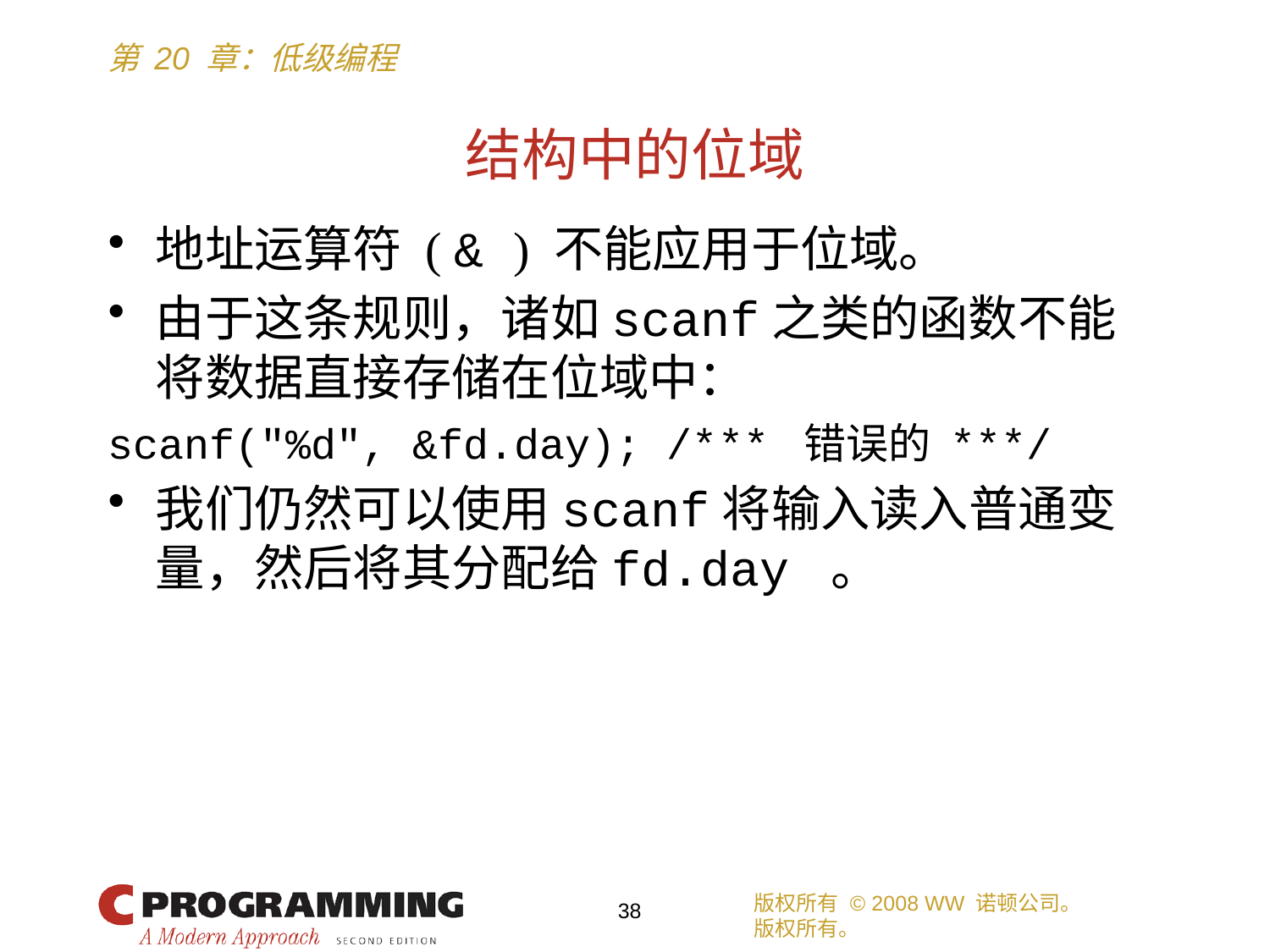

# 结构中的位域
地址运算符 ( & ) 不能应用于位域。
由于这条规则，诸如scanf之类的函数不能将数据直接存储在位域中：
scanf("%d", &fd.day); /*** 错误的 ***/
我们仍然可以使用scanf将输入读入普通变量，然后将其分配给fd.day 。

版权所有 © 2008 WW 诺顿公司。
版权所有。
38